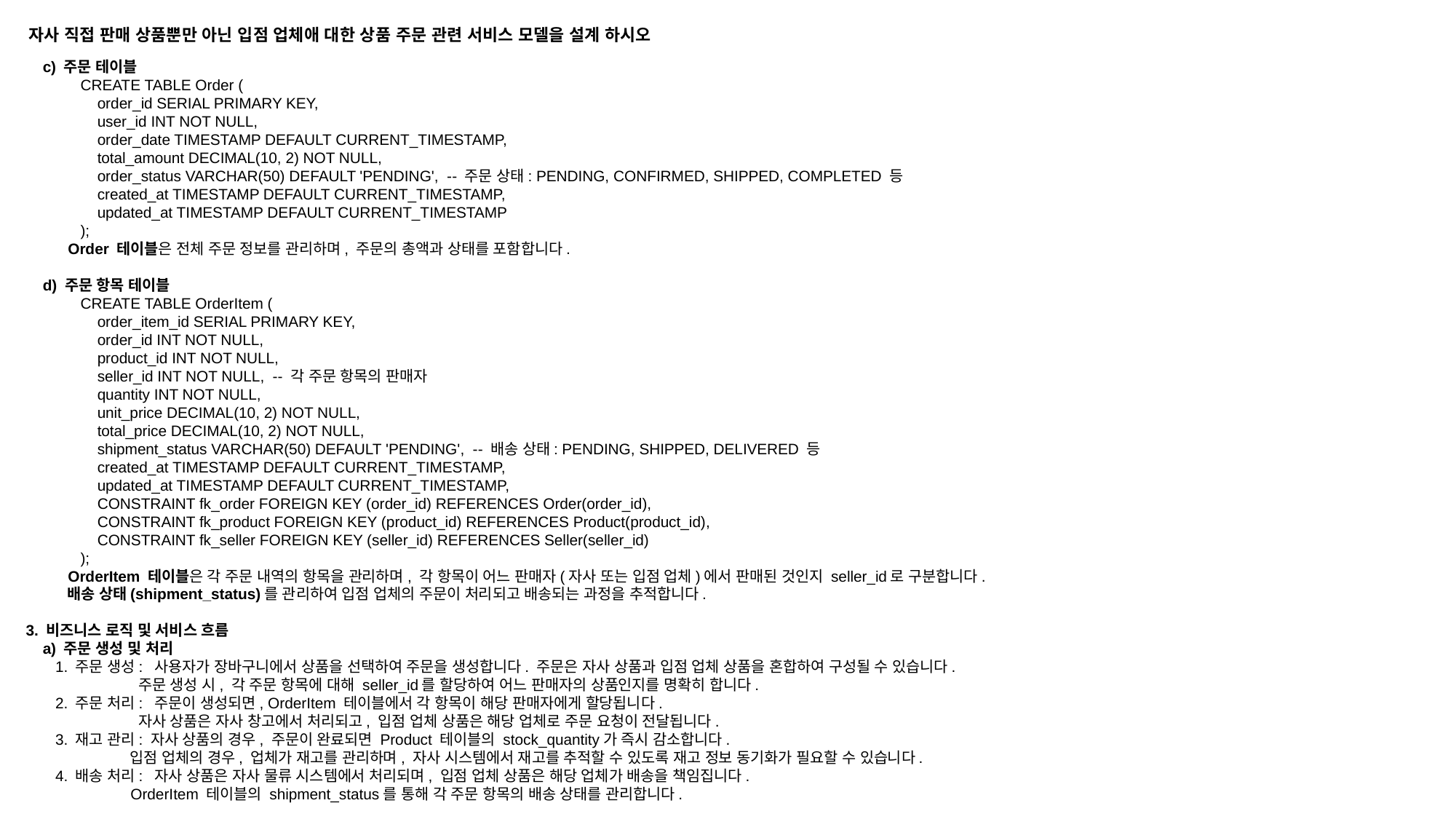

자사 직접 판매 상품뿐만 아닌 입점 업체애 대한 상품 주문 관련 서비스 모델을 설계 하시오
    c) 주문 테이블
CREATE TABLE Order (
    order_id SERIAL PRIMARY KEY,
    user_id INT NOT NULL,
    order_date TIMESTAMP DEFAULT CURRENT_TIMESTAMP,
    total_amount DECIMAL(10, 2) NOT NULL,
    order_status VARCHAR(50) DEFAULT 'PENDING',  -- 주문 상태: PENDING, CONFIRMED, SHIPPED, COMPLETED 등
    created_at TIMESTAMP DEFAULT CURRENT_TIMESTAMP,
    updated_at TIMESTAMP DEFAULT CURRENT_TIMESTAMP
);
          Order 테이블은 전체 주문 정보를 관리하며, 주문의 총액과 상태를 포함합니다.

    d) 주문 항목 테이블
CREATE TABLE OrderItem (
    order_item_id SERIAL PRIMARY KEY,
    order_id INT NOT NULL,
    product_id INT NOT NULL,
    seller_id INT NOT NULL,  -- 각 주문 항목의 판매자
    quantity INT NOT NULL,
    unit_price DECIMAL(10, 2) NOT NULL,
    total_price DECIMAL(10, 2) NOT NULL,
    shipment_status VARCHAR(50) DEFAULT 'PENDING',  -- 배송 상태: PENDING, SHIPPED, DELIVERED 등
    created_at TIMESTAMP DEFAULT CURRENT_TIMESTAMP,
    updated_at TIMESTAMP DEFAULT CURRENT_TIMESTAMP,
    CONSTRAINT fk_order FOREIGN KEY (order_id) REFERENCES Order(order_id),
    CONSTRAINT fk_product FOREIGN KEY (product_id) REFERENCES Product(product_id),
    CONSTRAINT fk_seller FOREIGN KEY (seller_id) REFERENCES Seller(seller_id)
);
          OrderItem 테이블은 각 주문 내역의 항목을 관리하며, 각 항목이 어느 판매자(자사 또는 입점 업체)에서 판매된 것인지 seller_id로 구분합니다.
         배송 상태(shipment_status)를 관리하여 입점 업체의 주문이 처리되고 배송되는 과정을 추적합니다.

3. 비즈니스 로직 및 서비스 흐름
    a) 주문 생성 및 처리
       1. 주문 생성:  사용자가 장바구니에서 상품을 선택하여 주문을 생성합니다. 주문은 자사 상품과 입점 업체 상품을 혼합하여 구성될 수 있습니다.
                          주문 생성 시, 각 주문 항목에 대해 seller_id를 할당하여 어느 판매자의 상품인지를 명확히 합니다.
       2. 주문 처리:  주문이 생성되면, OrderItem 테이블에서 각 항목이 해당 판매자에게 할당됩니다.
                          자사 상품은 자사 창고에서 처리되고, 입점 업체 상품은 해당 업체로 주문 요청이 전달됩니다.
       3. 재고 관리: 자사 상품의 경우, 주문이 완료되면 Product 테이블의 stock_quantity가 즉시 감소합니다.
                        입점 업체의 경우, 업체가 재고를 관리하며, 자사 시스템에서 재고를 추적할 수 있도록 재고 정보 동기화가 필요할 수 있습니다.
       4. 배송 처리:  자사 상품은 자사 물류 시스템에서 처리되며, 입점 업체 상품은 해당 업체가 배송을 책임집니다.
                         OrderItem 테이블의 shipment_status를 통해 각 주문 항목의 배송 상태를 관리합니다.